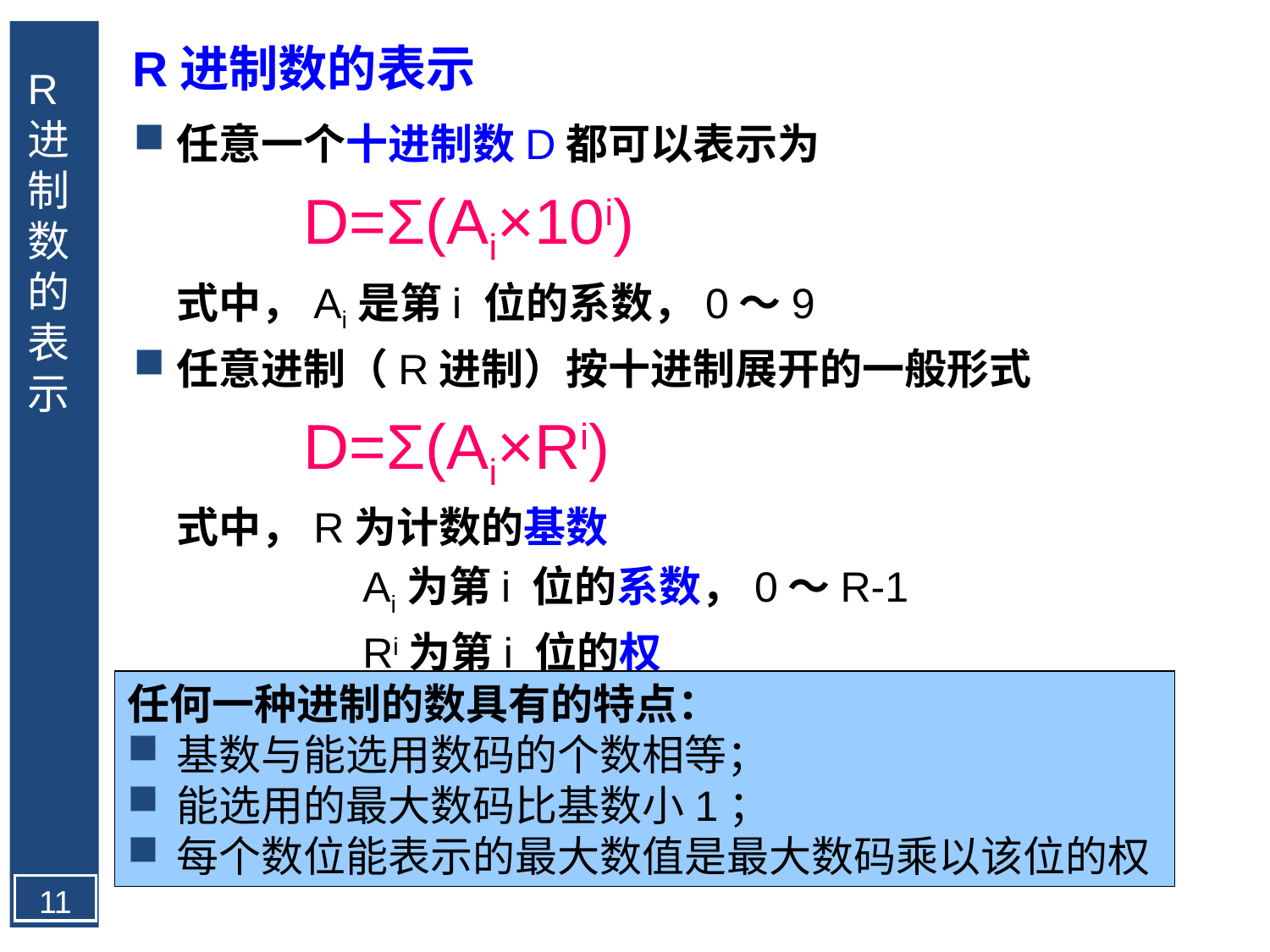

R进制数的表示
R进制数的表示
任意一个十进制数D都可以表示为
		D=Σ(Ai×10i)
	式中，Ai是第i 位的系数，0～9
任意进制（R进制）按十进制展开的一般形式
		D=Σ(Ai×Ri)
	式中，R为计数的基数
		     Ai为第i 位的系数，0～R-1
		     Ri为第i 位的权
任何一种进制的数具有的特点：
基数与能选用数码的个数相等；
能选用的最大数码比基数小1；
每个数位能表示的最大数值是最大数码乘以该位的权
11